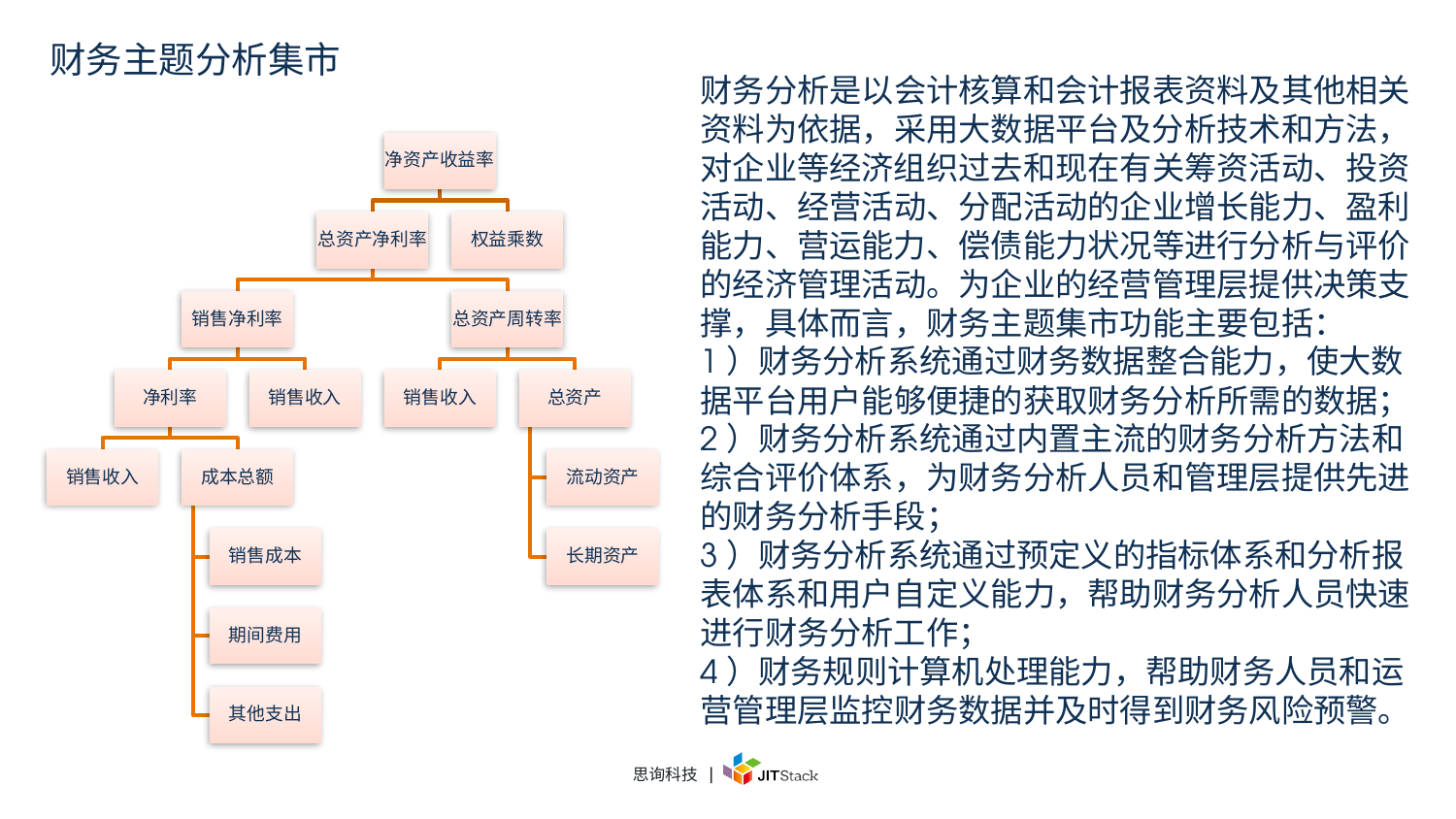

财务主题分析集市
财务分析是以会计核算和会计报表资料及其他相关资料为依据，采用大数据平台及分析技术和方法，对企业等经济组织过去和现在有关筹资活动、投资活动、经营活动、分配活动的企业增长能力、盈利能力、营运能力、偿债能力状况等进行分析与评价的经济管理活动。为企业的经营管理层提供决策支撑，具体而言，财务主题集市功能主要包括：
1）财务分析系统通过财务数据整合能力，使大数据平台用户能够便捷的获取财务分析所需的数据；
2）财务分析系统通过内置主流的财务分析方法和综合评价体系，为财务分析人员和管理层提供先进的财务分析手段；
3）财务分析系统通过预定义的指标体系和分析报表体系和用户自定义能力，帮助财务分析人员快速进行财务分析工作；
4）财务规则计算机处理能力，帮助财务人员和运营管理层监控财务数据并及时得到财务风险预警。
净资产收益率
总资产净利率
销售净利率
净利率
销售收入
成本总额
销售成本
期间费用
其他支出
销售收入
总资产周转率
销售收入
总资产
流动资产
长期资产
权益乘数